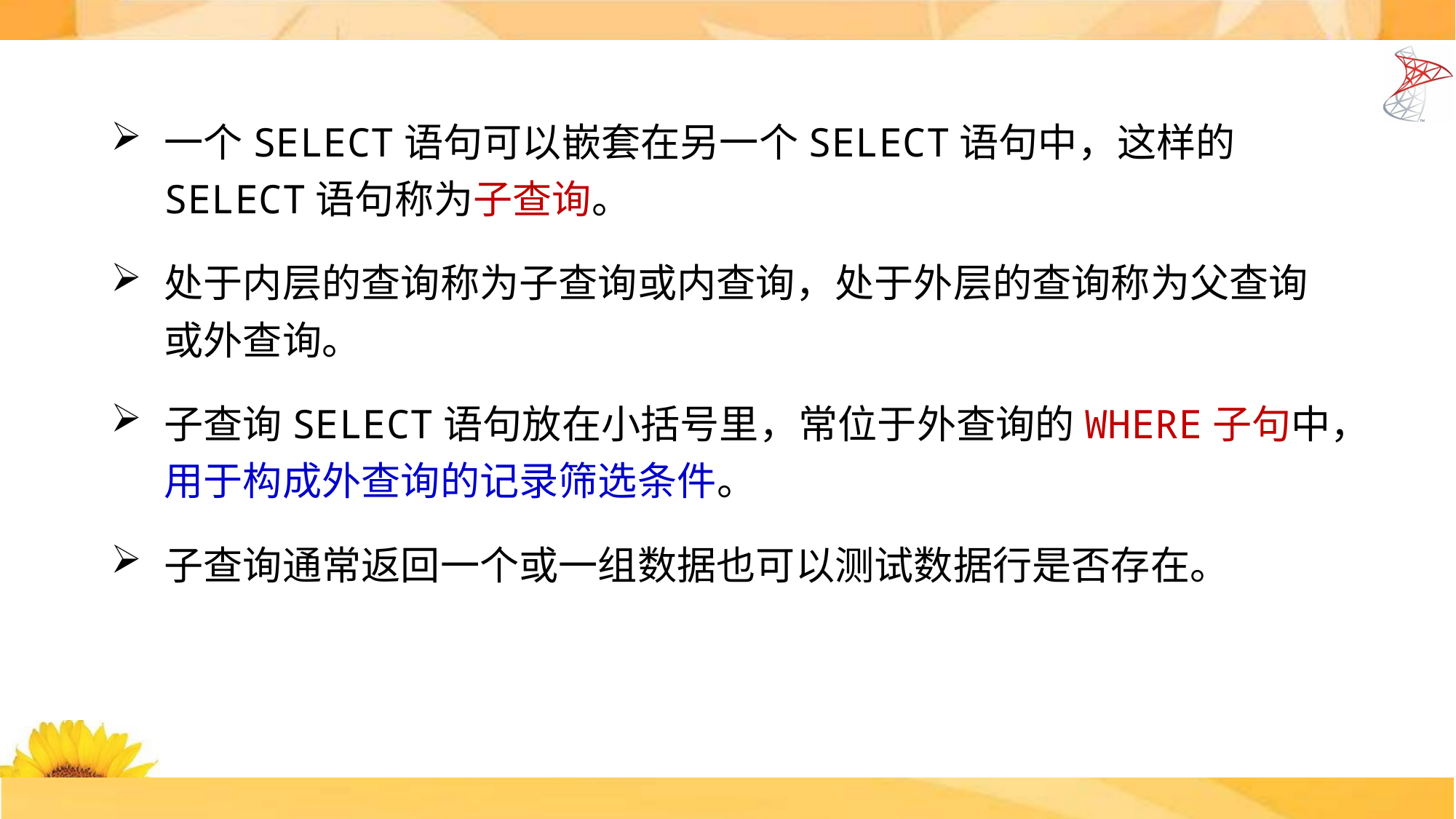

一个SELECT语句可以嵌套在另一个SELECT语句中，这样的SELECT语句称为子查询。
处于内层的查询称为子查询或内查询，处于外层的查询称为父查询或外查询。
子查询SELECT语句放在小括号里，常位于外查询的WHERE子句中，用于构成外查询的记录筛选条件。
子查询通常返回一个或一组数据也可以测试数据行是否存在。